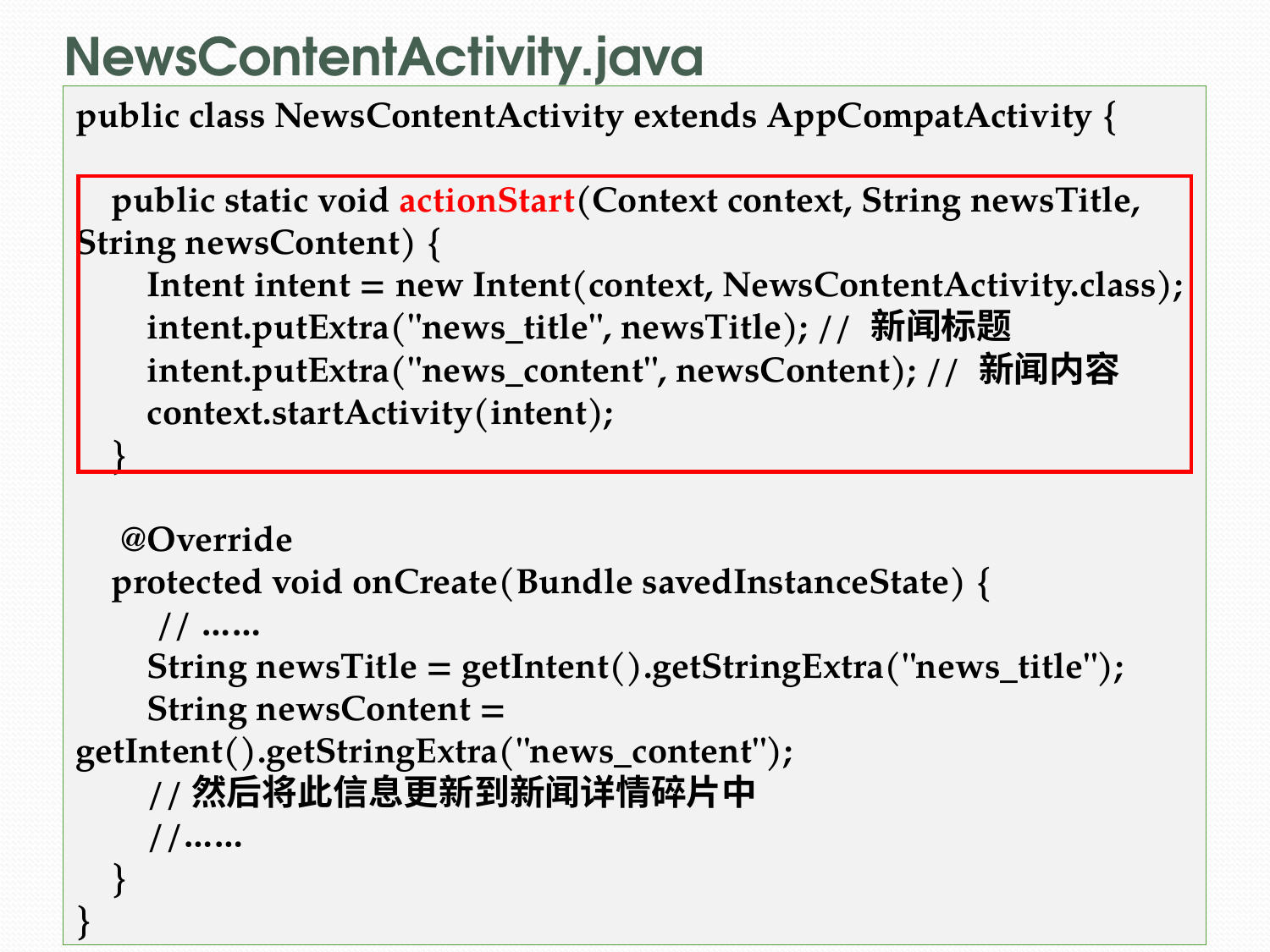

# NewsContentActivity.java
public class NewsContentActivity extends AppCompatActivity {

    public static void actionStart(Context context, String newsTitle,
String newsContent) {
        Intent intent = new Intent(context, NewsContentActivity.class);
        intent.putExtra("news_title", newsTitle); // 新闻标题
        intent.putExtra("news_content", newsContent); // 新闻内容
        context.startActivity(intent);
    }

     @Override
    protected void onCreate(Bundle savedInstanceState) {
         // ……
        String newsTitle = getIntent().getStringExtra("news_title");
        String newsContent = getIntent().getStringExtra("news_content");
        //然后将此信息更新到新闻详情碎片中
        //……
    }
}